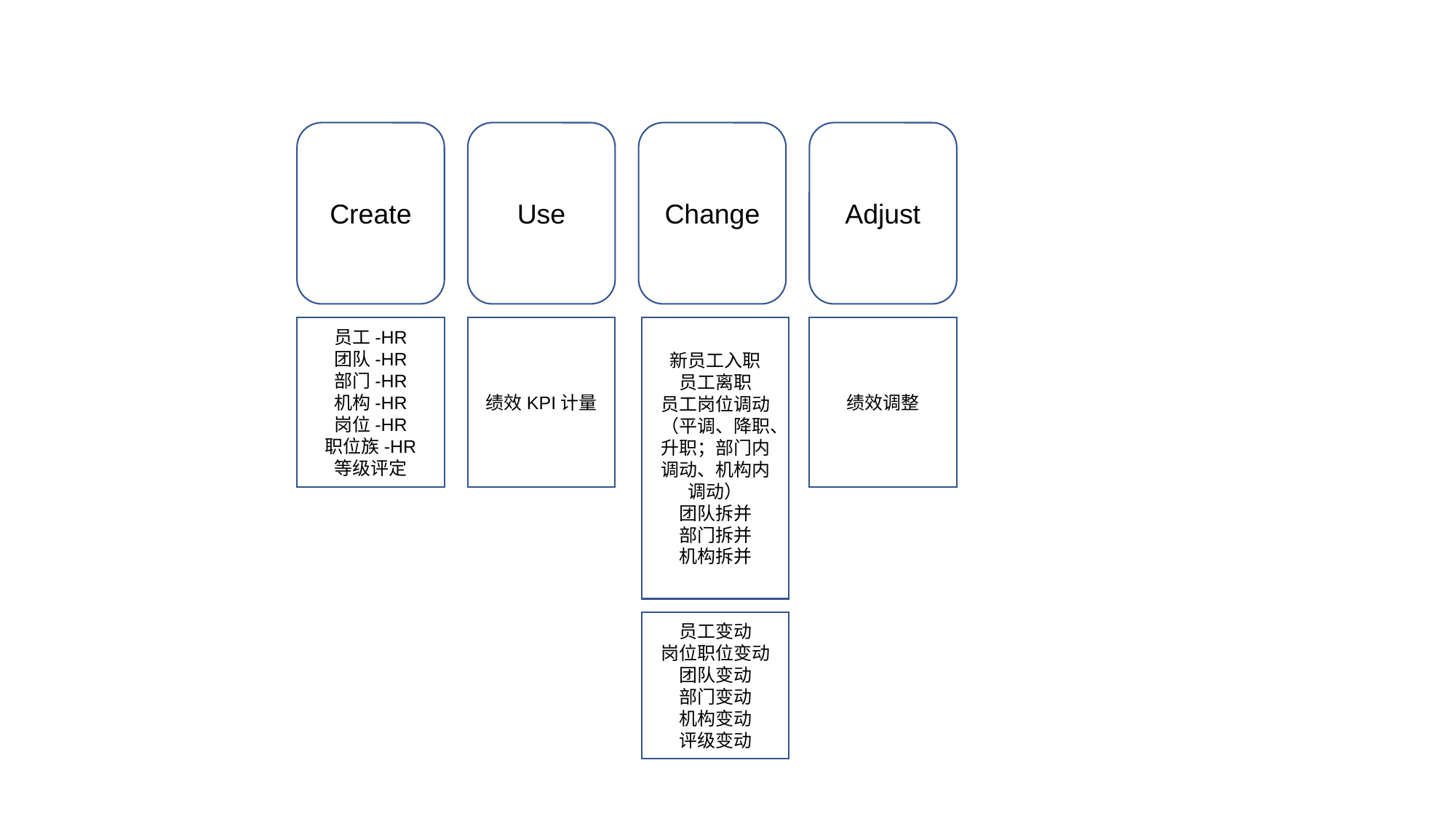

#
Create
Use
Change
Adjust
绩效调整
员工-HR
团队-HR
部门-HR
机构-HR
岗位-HR
职位族-HR
等级评定
绩效KPI计量
新员工入职
员工离职
员工岗位调动（平调、降职、升职；部门内调动、机构内调动）
团队拆并
部门拆并
机构拆并
员工变动
岗位职位变动
团队变动
部门变动
机构变动
评级变动